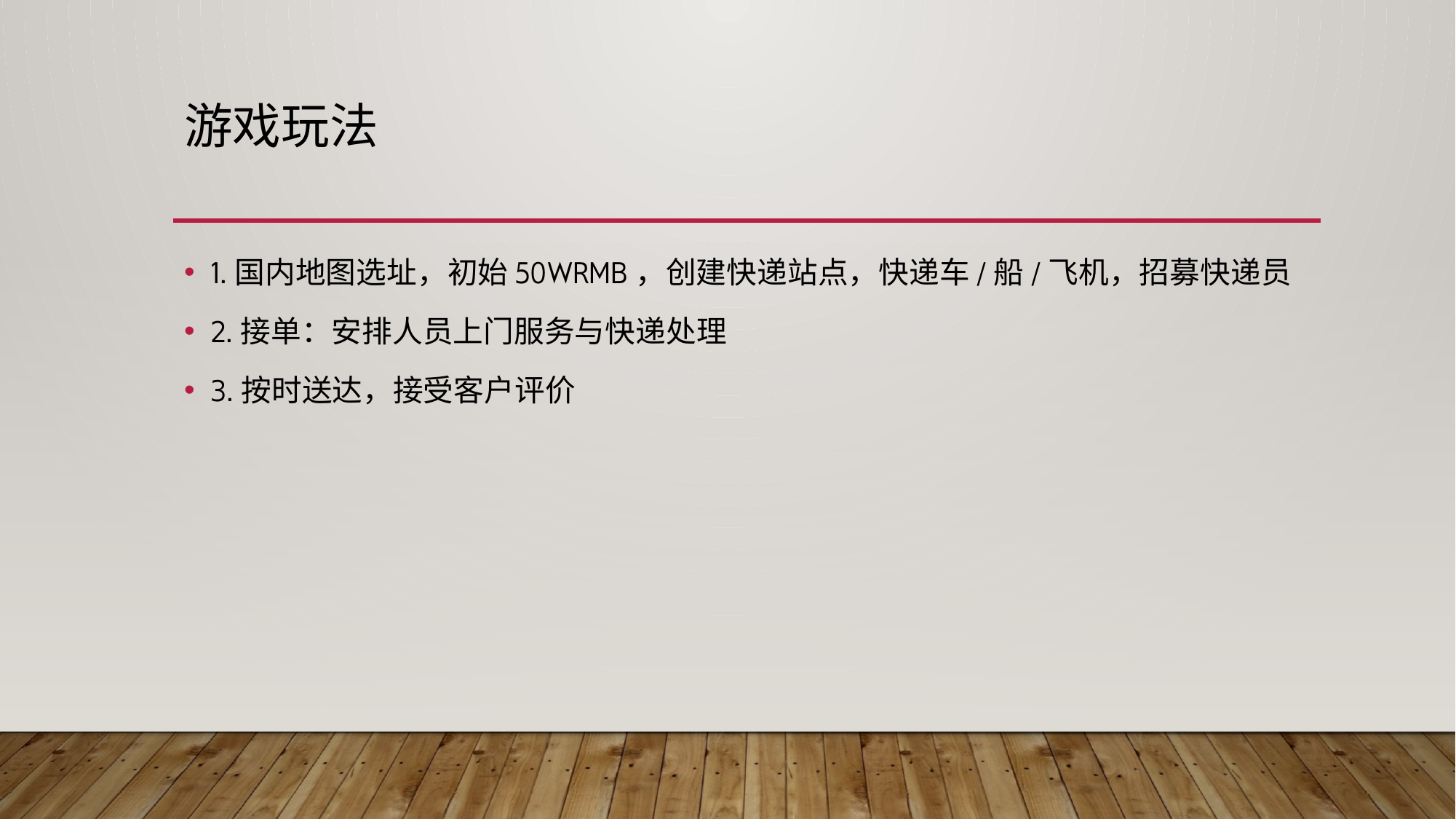

# 游戏玩法
1.国内地图选址，初始50WRMB，创建快递站点，快递车/船/飞机，招募快递员
2.接单：安排人员上门服务与快递处理
3.按时送达，接受客户评价